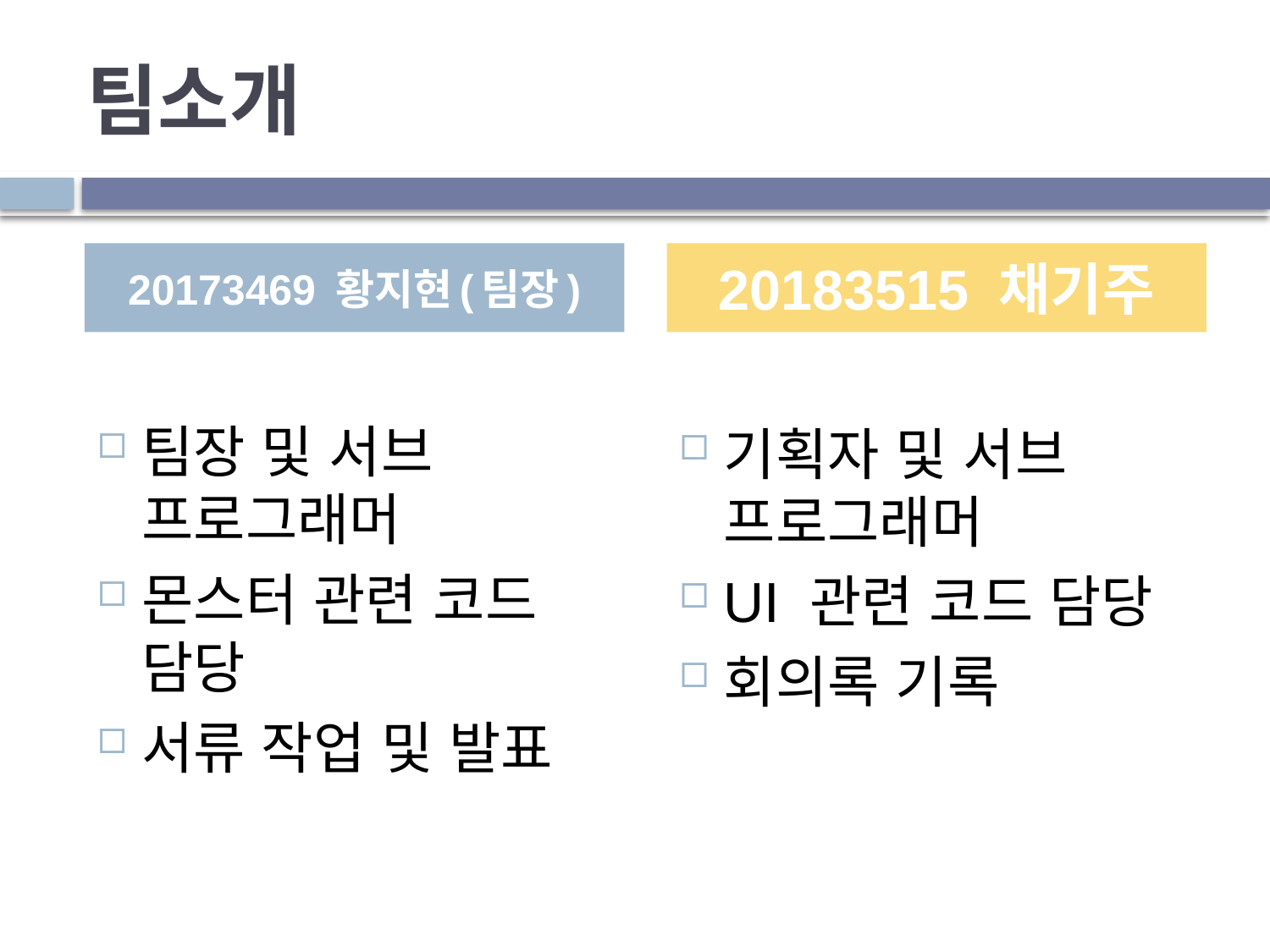

# 팀소개
20173469 황지현(팀장)
20183515 채기주

팀장 및 서브 프로그래머
몬스터 관련 코드 담당
서류 작업 및 발표

기획자 및 서브 프로그래머
UI 관련 코드 담당
회의록 기록